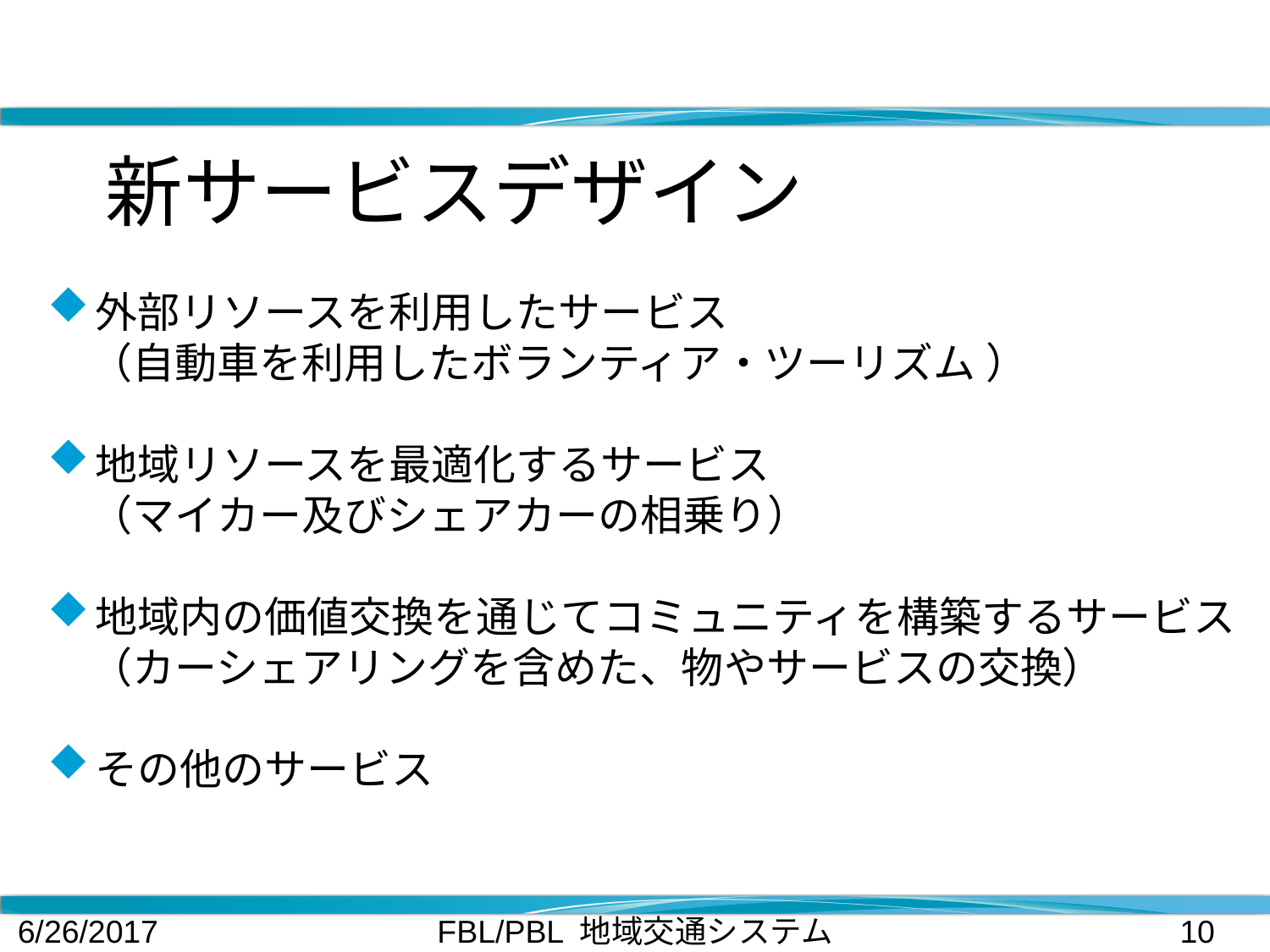

#
　新サービスデザイン
外部リソースを利用したサービス
　（自動車を利用したボランティア・ツーリズム ）

地域リソースを最適化するサービス
　（マイカー及びシェアカーの相乗り）

地域内の価値交換を通じてコミュニティを構築するサービス
　（カーシェアリングを含めた、物やサービスの交換）

その他のサービス

6/26/2017
FBL/PBL 地域交通システム
10